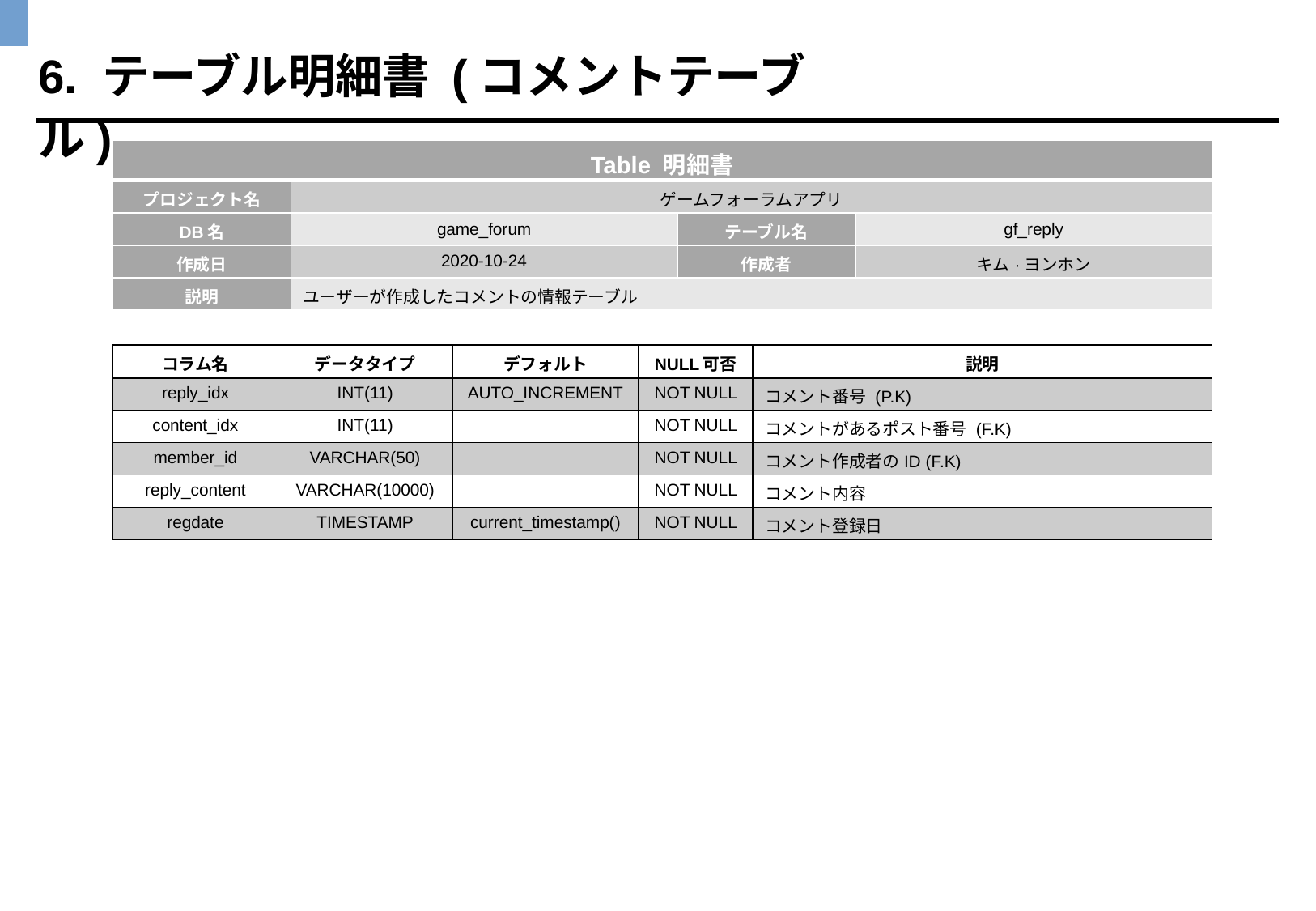

6. テーブル明細書 (コメントテーブル)
| Table 明細書 |  |  |  |
| --- | --- | --- | --- |
| プロジェクト名 | ゲームフォーラムアプリ |  |  |
| DB名 | game\_forum | テーブル名 | gf\_reply |
| 作成日 | 2020-10-24 | 作成者 | キム·ヨンホン |
| 説明 | ユーザーが作成したコメントの情報テーブル |  |  |
| コラム名 | データタイプ | デフォルト | NULL可否 | 説明 |
| --- | --- | --- | --- | --- |
| reply\_idx | INT(11) | AUTO\_INCREMENT | NOT NULL | コメント番号 (P.K) |
| content\_idx | INT(11) |  | NOT NULL | コメントがあるポスト番号 (F.K) |
| member\_id | VARCHAR(50) |  | NOT NULL | コメント作成者のID (F.K) |
| reply\_content | VARCHAR(10000) |  | NOT NULL | コメント内容 |
| regdate | TIMESTAMP | current\_timestamp() | NOT NULL | コメント登録日 |